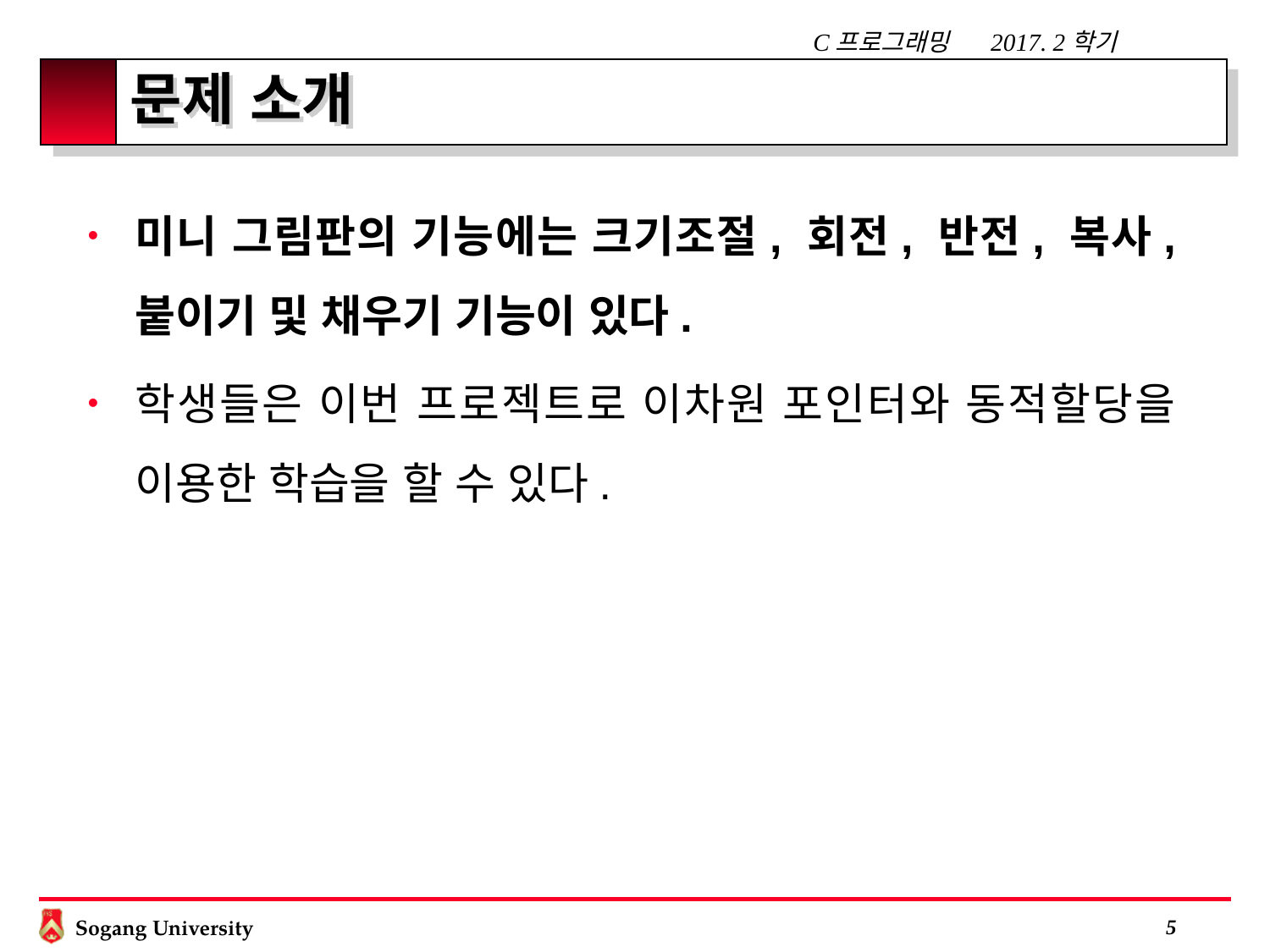

# 문제 소개
미니 그림판의 기능에는 크기조절, 회전, 반전, 복사, 붙이기 및 채우기 기능이 있다.
학생들은 이번 프로젝트로 이차원 포인터와 동적할당을 이용한 학습을 할 수 있다.
 5